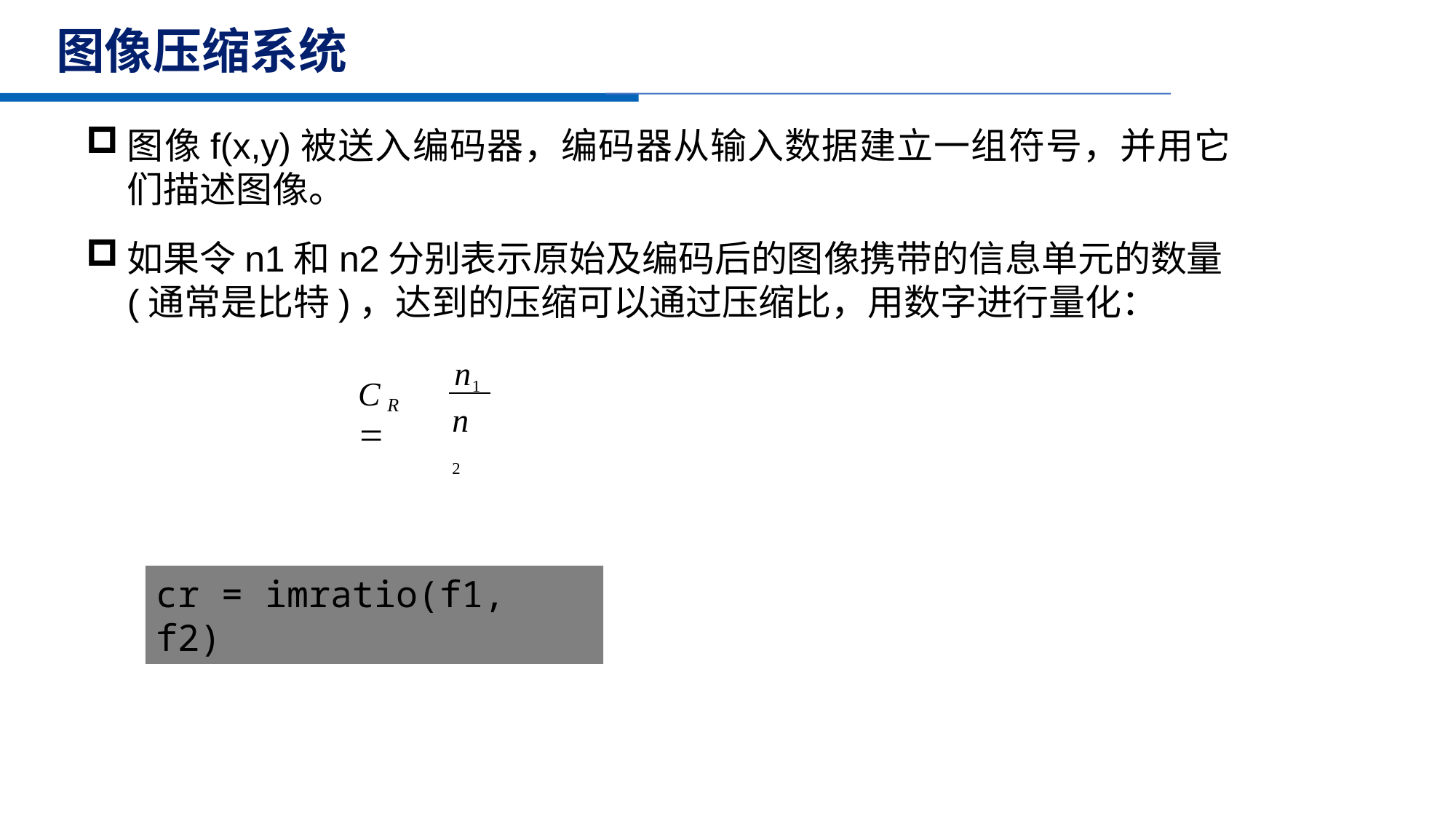

# 图像压缩系统
图像f(x,y)被送入编码器，编码器从输入数据建立一组符号，并用它们描述图像。
如果令n1和n2分别表示原始及编码后的图像携带的信息单元的数量(通常是比特)，达到的压缩可以通过压缩比，用数字进行量化：
n1
C	=
R

n 2
cr = imratio(f1, f2)